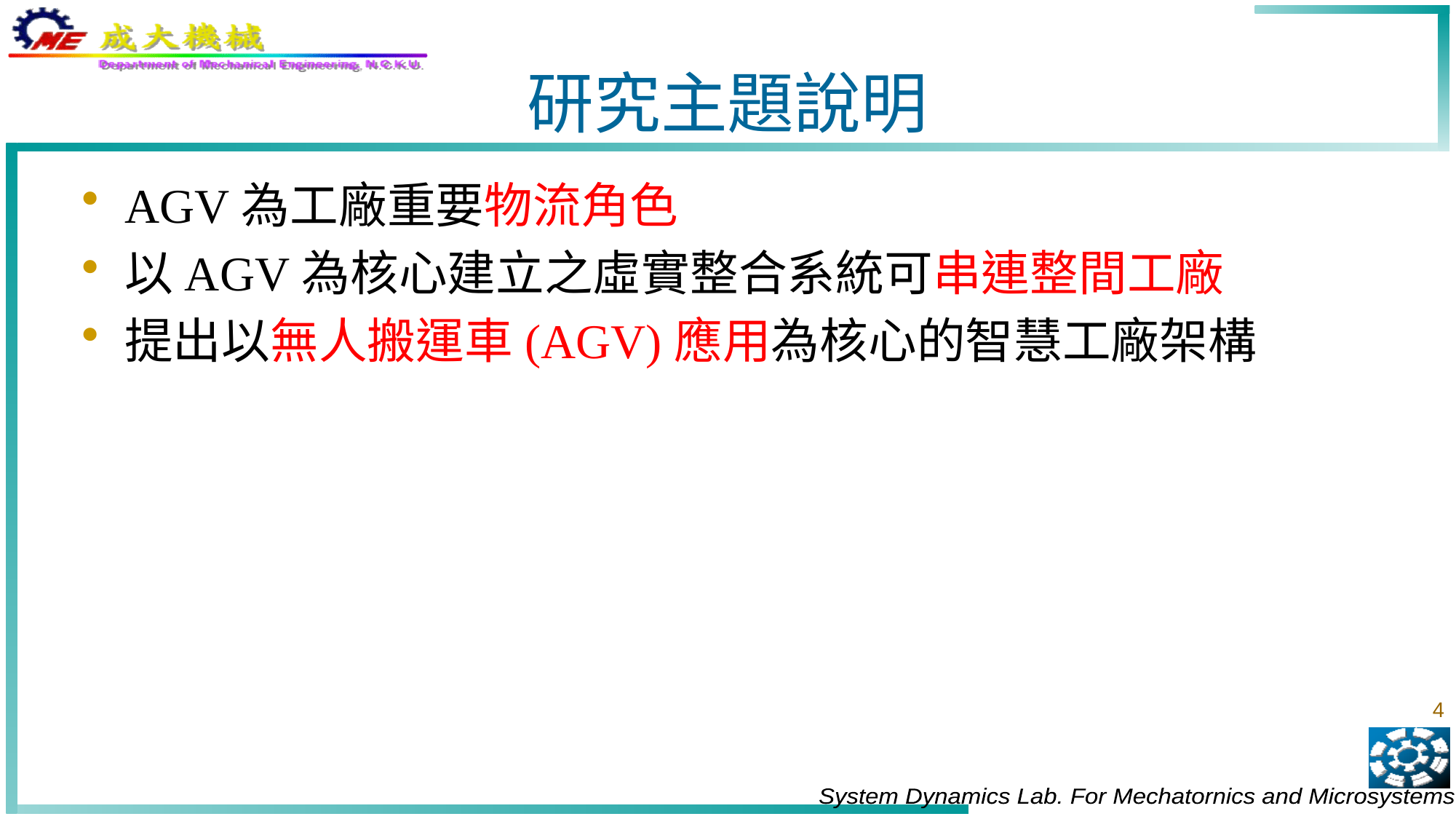

# 研究主題說明
AGV為工廠重要物流角色
以AGV為核心建立之虛實整合系統可串連整間工廠
提出以無人搬運車(AGV)應用為核心的智慧工廠架構
4